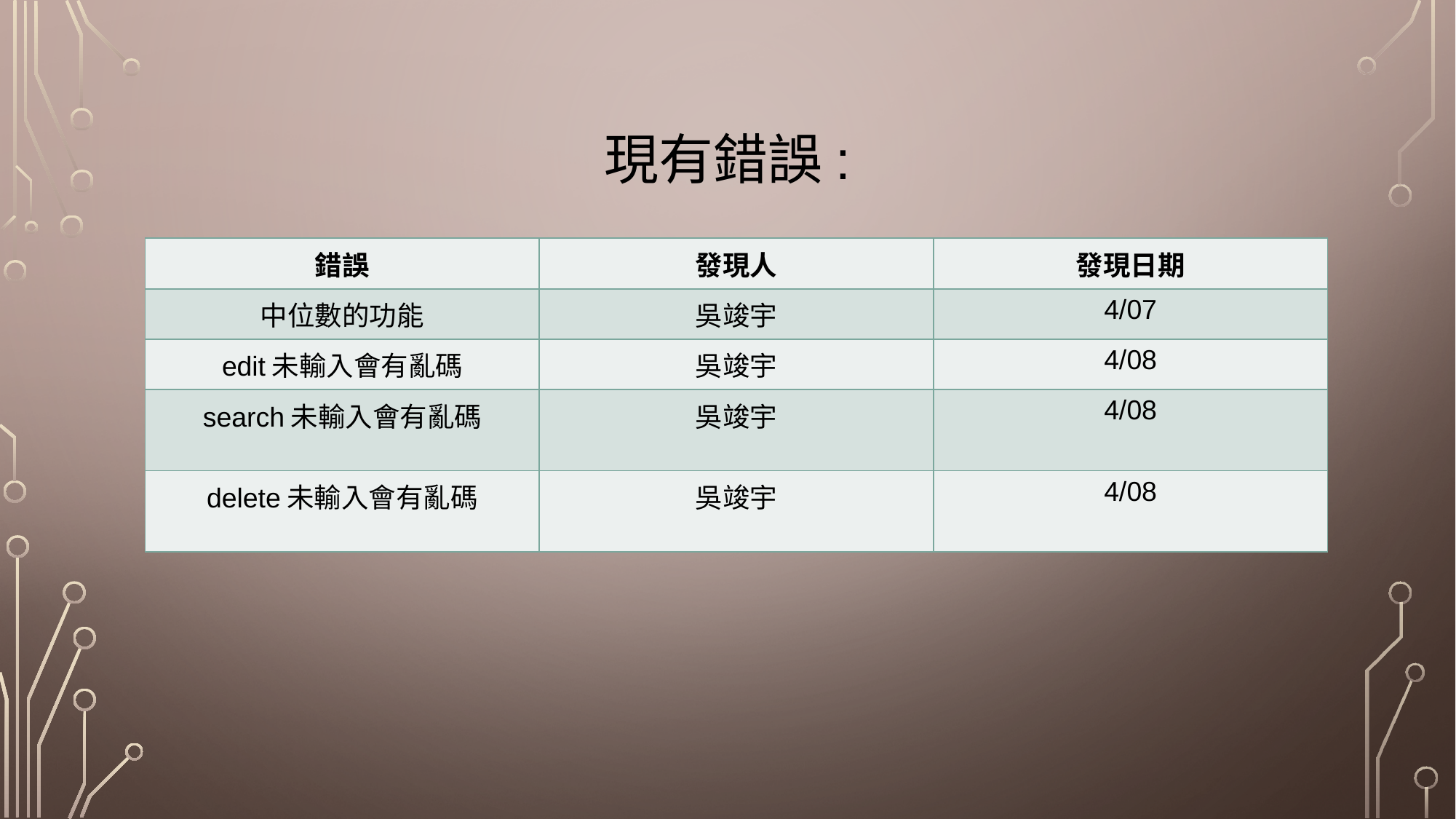

# 現有錯誤:
| 錯誤 | 發現人 | 發現日期 |
| --- | --- | --- |
| 中位數的功能 | 吳竣宇 | 4/07 |
| edit未輸入會有亂碼 | 吳竣宇 | 4/08 |
| search未輸入會有亂碼 | 吳竣宇 | 4/08 |
| delete未輸入會有亂碼 | 吳竣宇 | 4/08 |